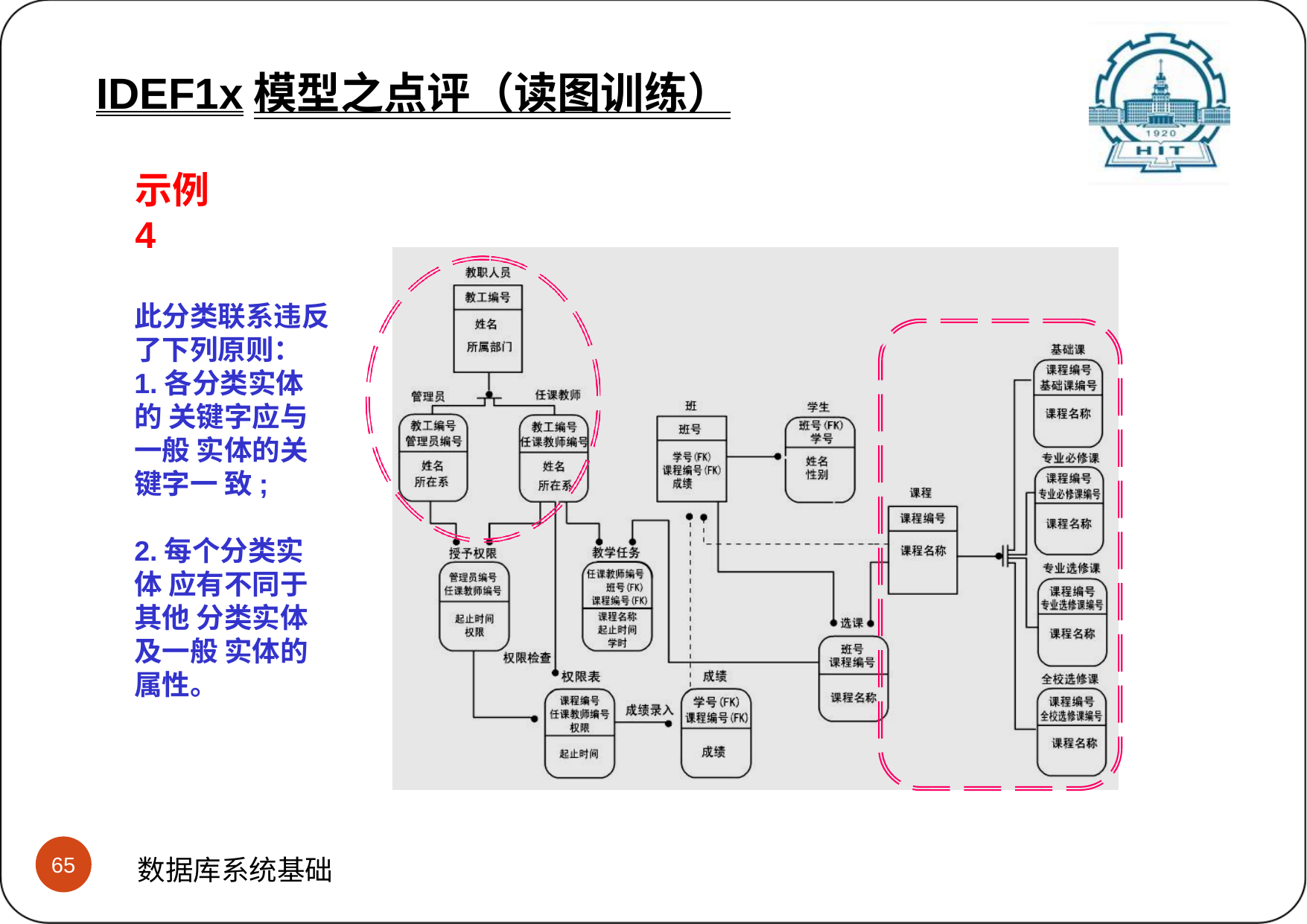

IDEF1x模型之点评（读图训练）
示例4

此分类联系违反 了下列原则： 1.各分类实体的 关键字应与一般 实体的关键字一 致;

2.每个分类实体 应有不同于其他 分类实体及一般 实体的属性。